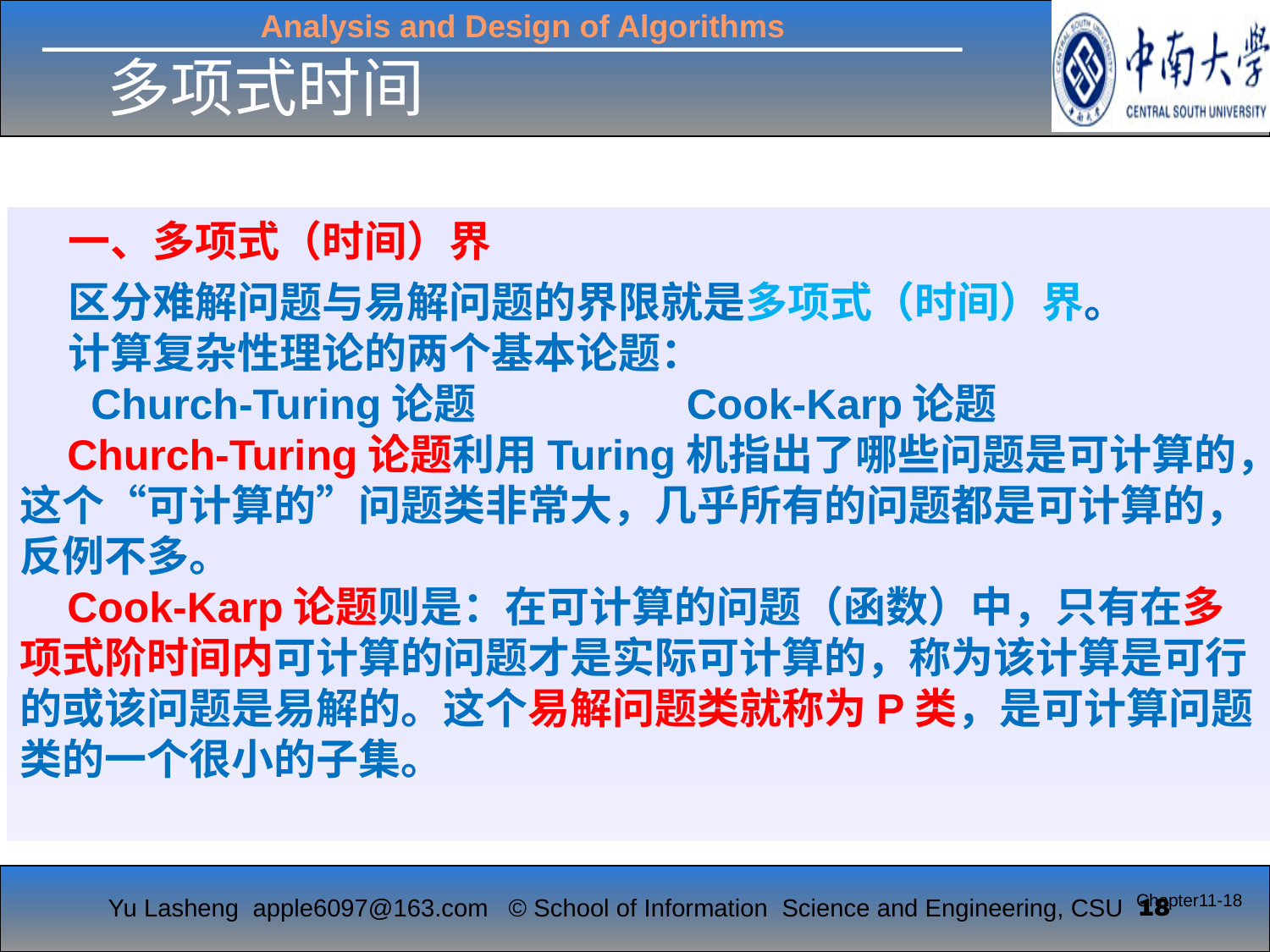

多项式时间

    一、多项式（时间）界

    区分难解问题与易解问题的界限就是多项式（时间）界。
    计算复杂性理论的两个基本论题：
      Church-Turing论题                     Cook-Karp论题
    Church-Turing论题利用Turing机指出了哪些问题是可计算的，这个“可计算的”问题类非常大，几乎所有的问题都是可计算的，反例不多。
    Cook-Karp论题则是：在可计算的问题（函数）中，只有在多项式阶时间内可计算的问题才是实际可计算的，称为该计算是可行的或该问题是易解的。这个易解问题类就称为P类，是可计算问题类的一个很小的子集。

Chapter11-18
18